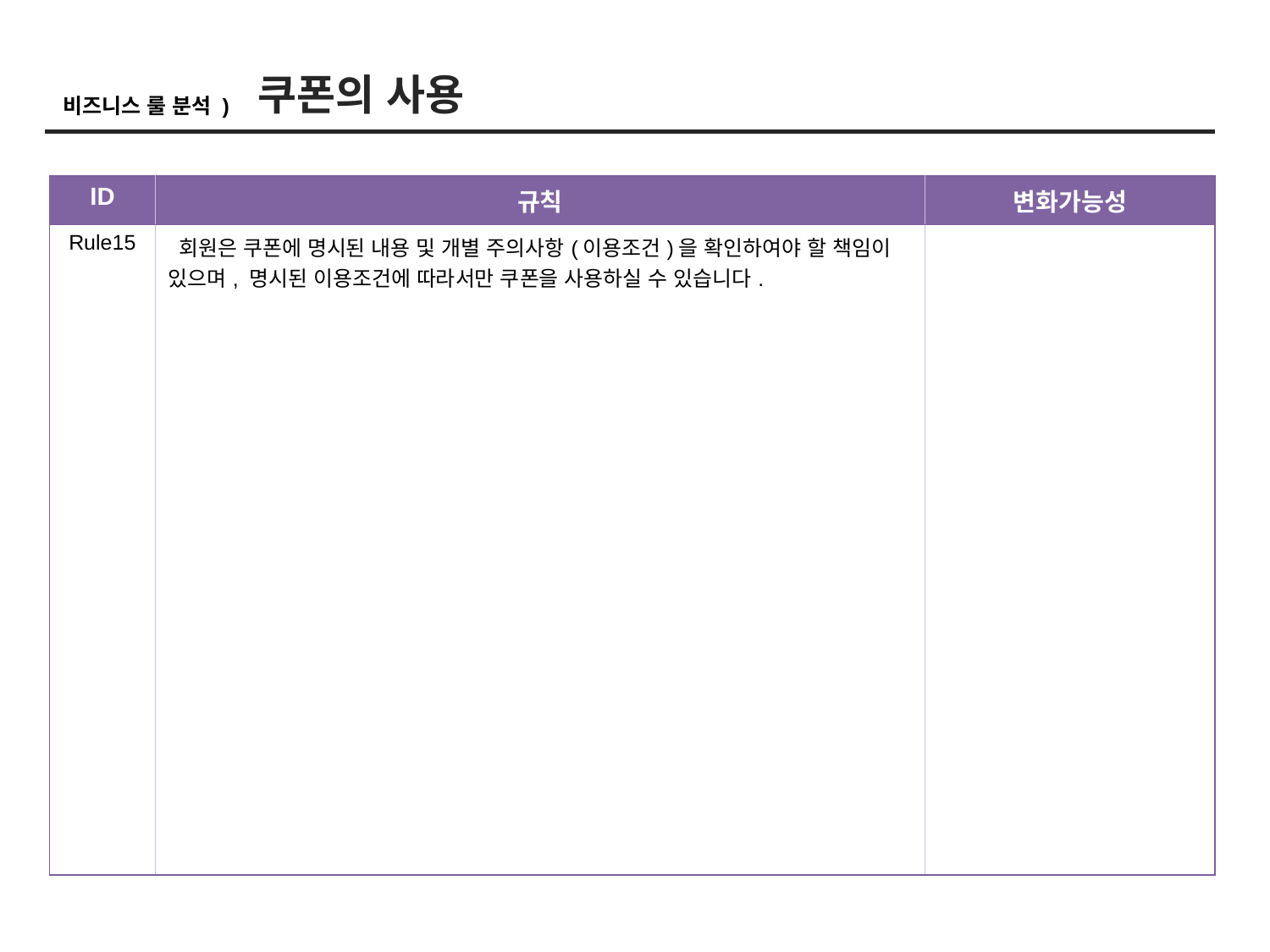

쿠폰의 사용
비즈니스 룰 분석 )
| ID | 규칙 | 변화가능성 |
| --- | --- | --- |
| Rule15 | 회원은 쿠폰에 명시된 내용 및 개별 주의사항(이용조건)을 확인하여야 할 책임이 있으며, 명시된 이용조건에 따라서만 쿠폰을 사용하실 수 있습니다. |  |